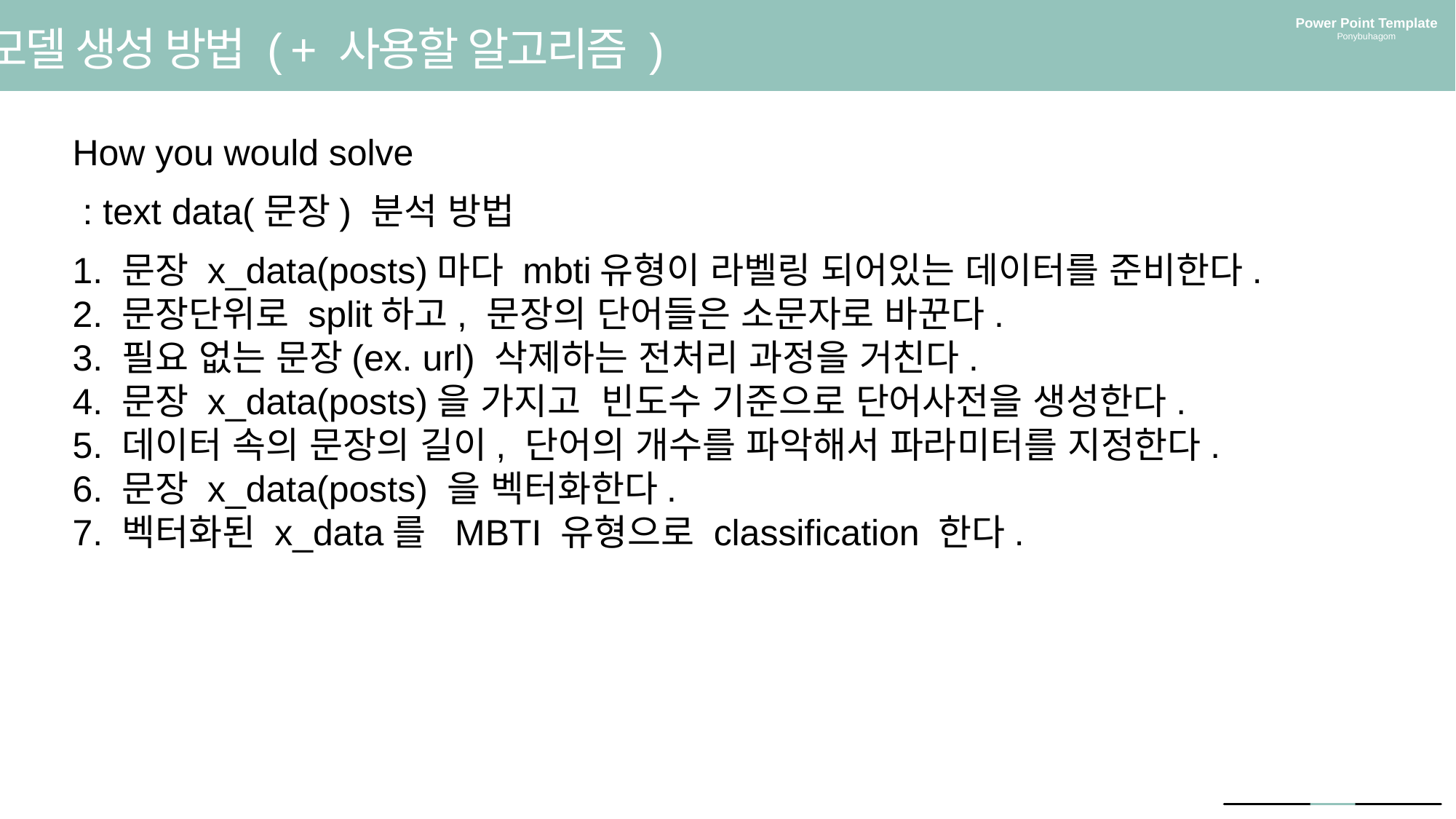

Power Point Template
Ponybuhagom
모델 생성 방법 ( + 사용할 알고리즘 )
How you would solve
 : text data(문장) 분석 방법
 문장 x_data(posts)마다 mbti유형이 라벨링 되어있는 데이터를 준비한다.
 문장단위로 split하고, 문장의 단어들은 소문자로 바꾼다.
 필요 없는 문장(ex. url) 삭제하는 전처리 과정을 거친다.
 문장 x_data(posts)을 가지고  빈도수 기준으로 단어사전을 생성한다.
 데이터 속의 문장의 길이, 단어의 개수를 파악해서 파라미터를 지정한다.
 문장 x_data(posts) 을 벡터화한다.
 벡터화된 x_data를  MBTI 유형으로 classification 한다.